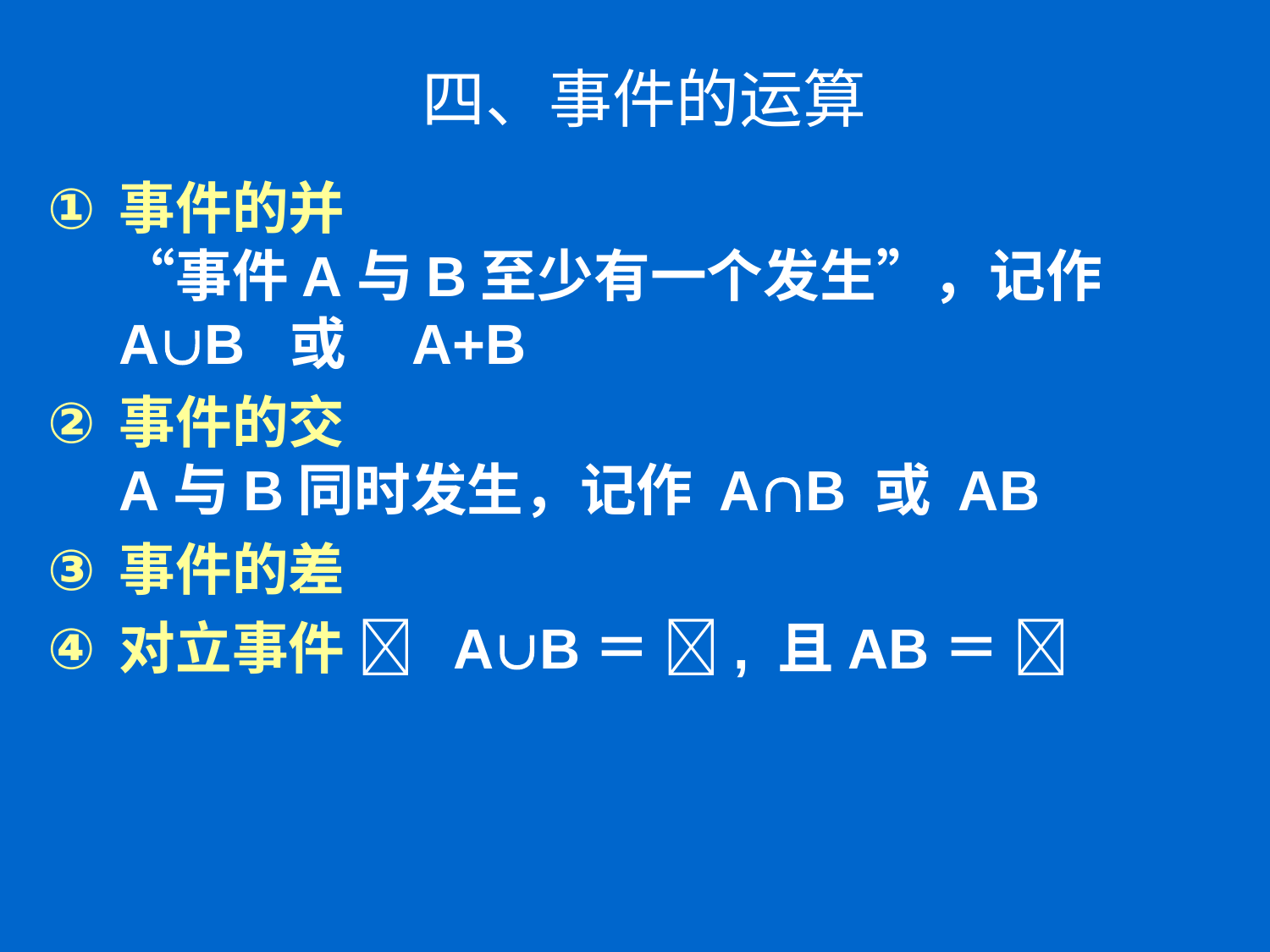

# 四、事件的运算
事件的并
“事件A与B至少有一个发生”，记作A∪B  或    A+B
事件的交
A与B同时发生，记作 A∩B 或 AB
事件的差
对立事件 ⇔  A∪B＝ Ω, 且AB＝ φ